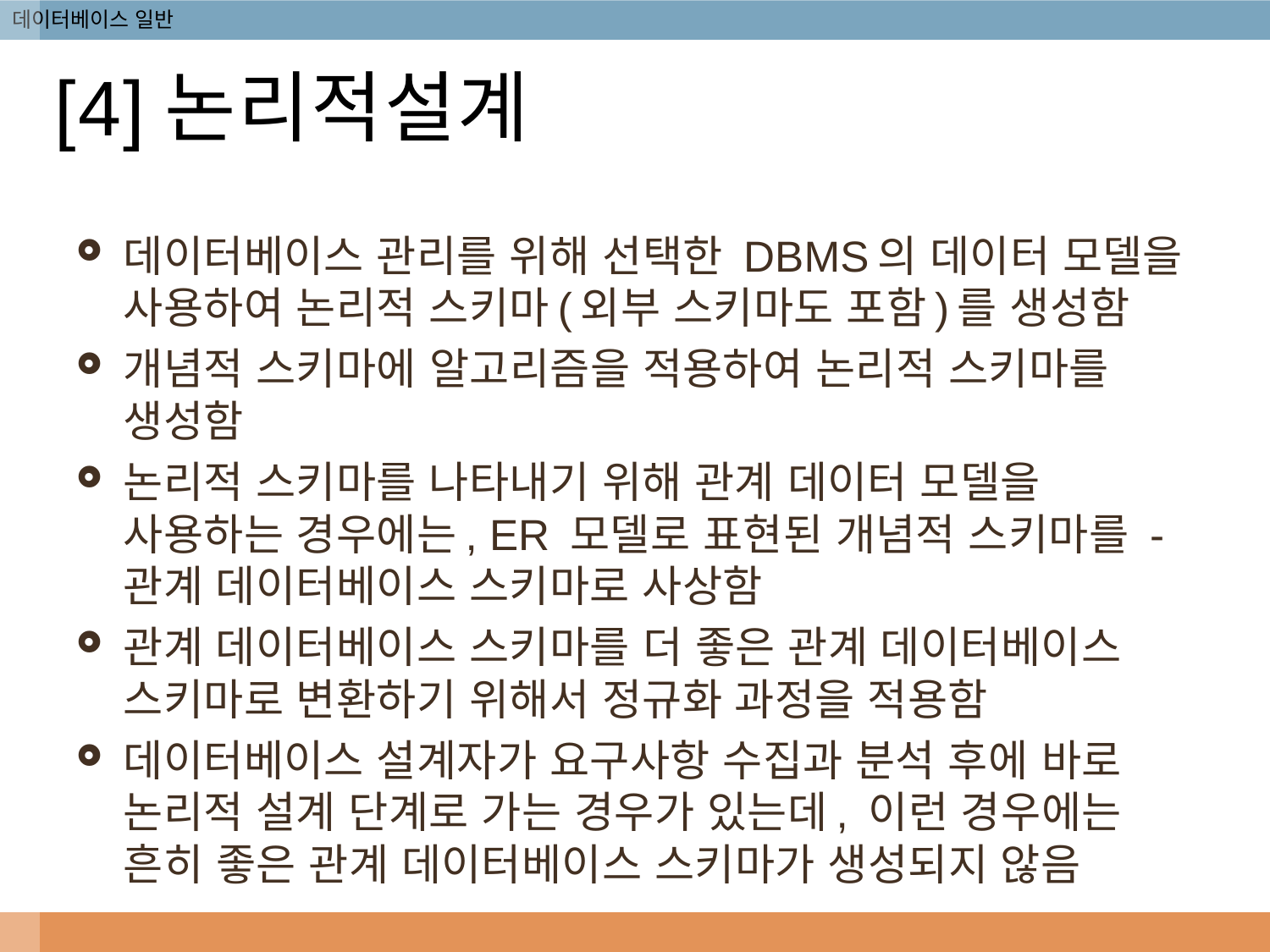

# [4]논리적설계
데이터베이스 관리를 위해 선택한 DBMS의 데이터 모델을 사용하여 논리적 스키마(외부 스키마도 포함)를 생성함
개념적 스키마에 알고리즘을 적용하여 논리적 스키마를 생성함
논리적 스키마를 나타내기 위해 관계 데이터 모델을 사용하는 경우에는, ER 모델로 표현된 개념적 스키마를 -관계 데이터베이스 스키마로 사상함
관계 데이터베이스 스키마를 더 좋은 관계 데이터베이스 스키마로 변환하기 위해서 정규화 과정을 적용함
데이터베이스 설계자가 요구사항 수집과 분석 후에 바로 논리적 설계 단계로 가는 경우가 있는데, 이런 경우에는 흔히 좋은 관계 데이터베이스 스키마가 생성되지 않음